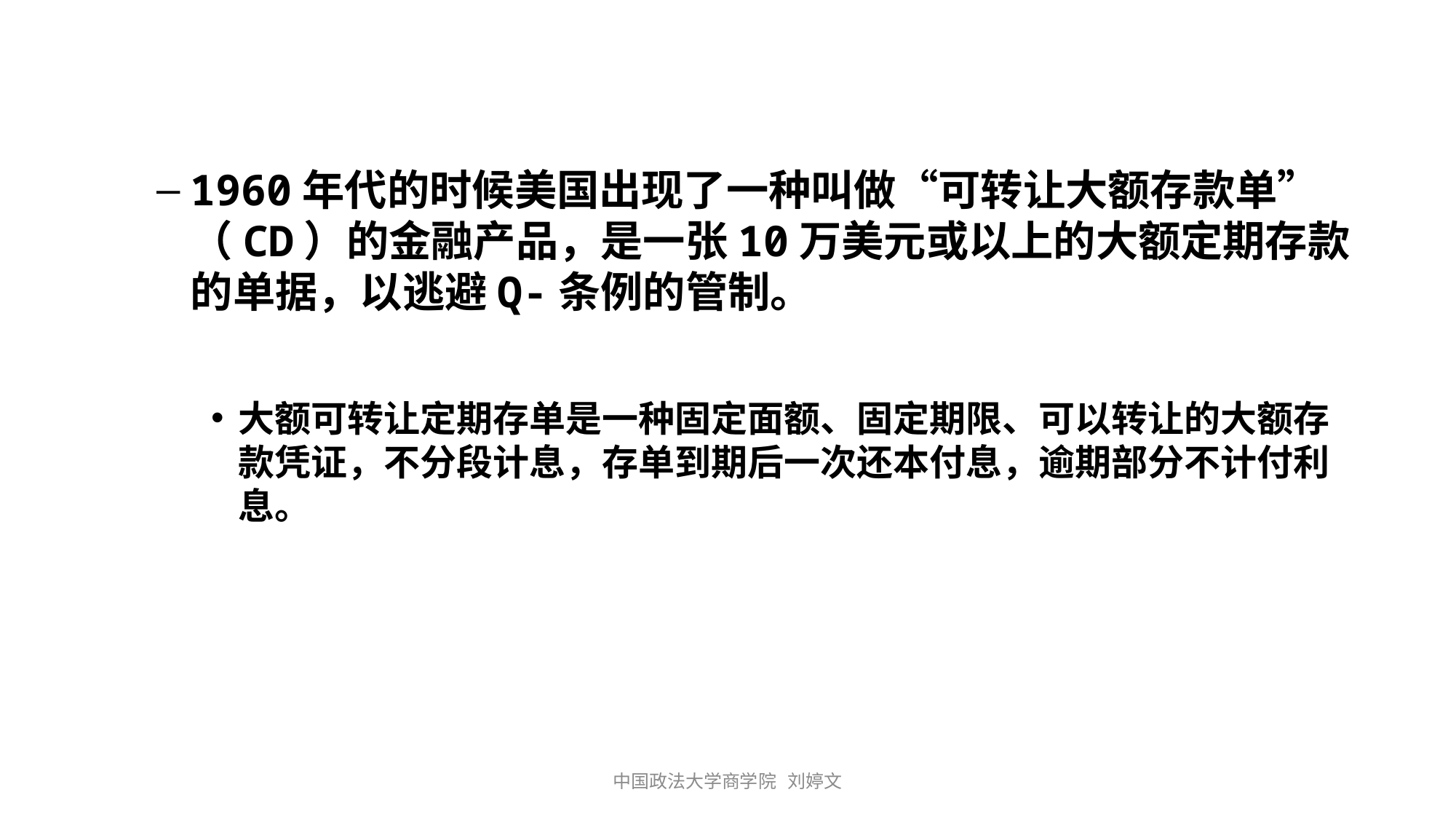

1960年代的时候美国出现了一种叫做“可转让大额存款单”（CD）的金融产品，是一张10万美元或以上的大额定期存款的单据，以逃避Q-条例的管制。

大额可转让定期存单是一种固定面额、固定期限、可以转让的大额存款凭证，不分段计息，存单到期后一次还本付息，逾期部分不计付利息。
中国政法大学商学院  刘婷文